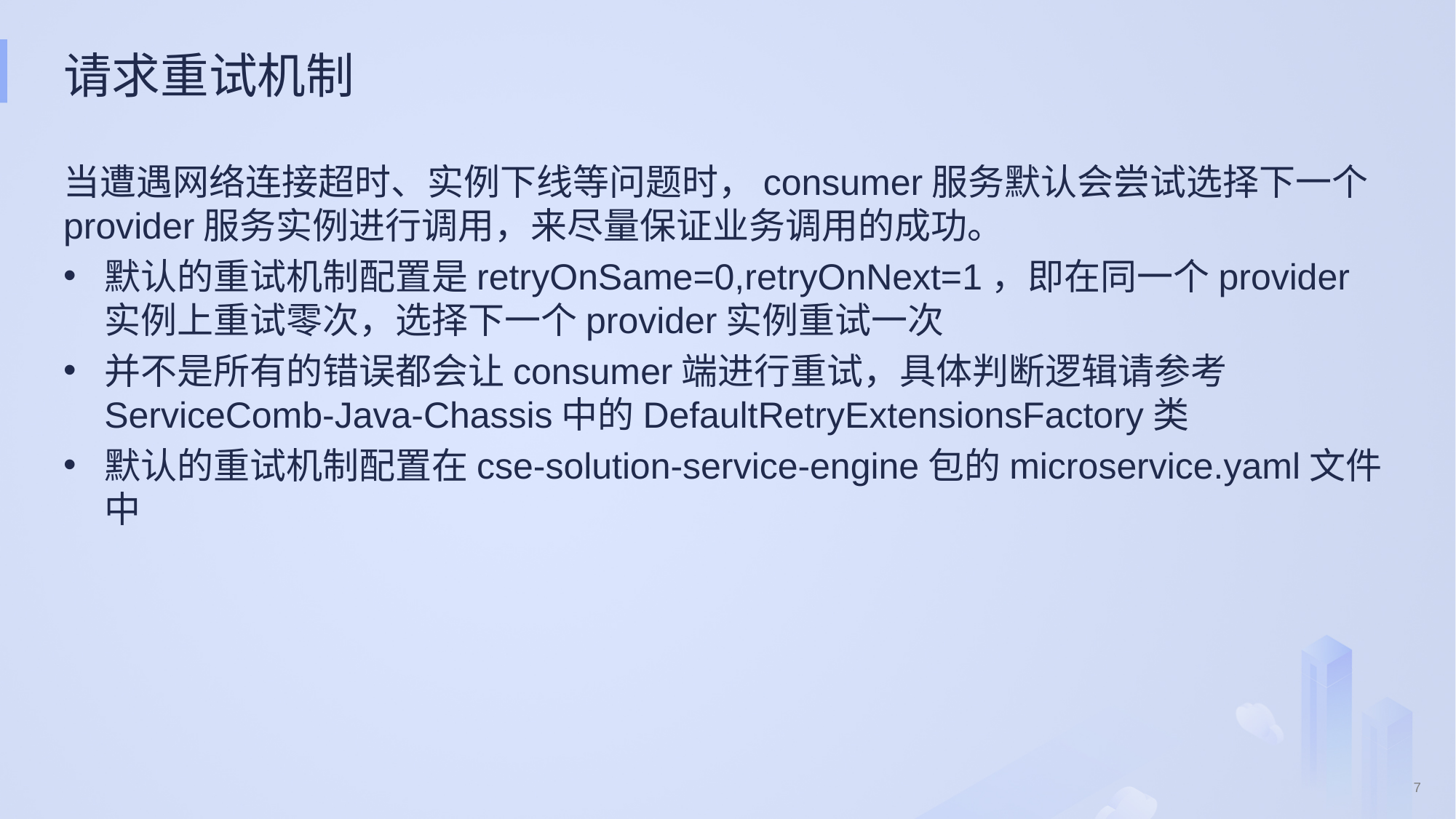

# 请求重试机制
当遭遇网络连接超时、实例下线等问题时，consumer服务默认会尝试选择下一个provider服务实例进行调用，来尽量保证业务调用的成功。
默认的重试机制配置是retryOnSame=0,retryOnNext=1，即在同一个provider实例上重试零次，选择下一个provider实例重试一次
并不是所有的错误都会让consumer端进行重试，具体判断逻辑请参考ServiceComb-Java-Chassis中的DefaultRetryExtensionsFactory类
默认的重试机制配置在cse-solution-service-engine包的microservice.yaml文件中